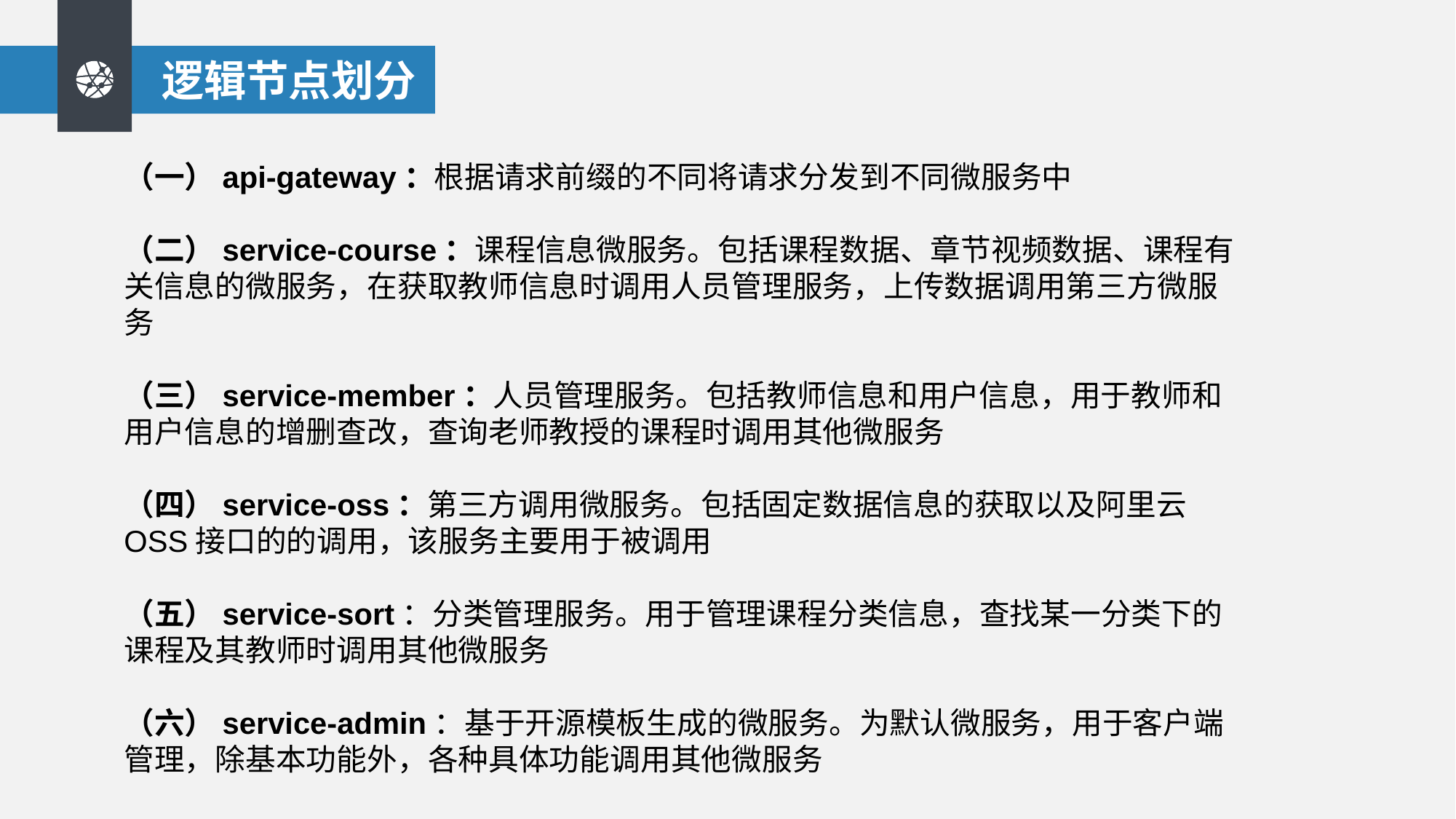

逻辑节点划分

（一）api-gateway：根据请求前缀的不同将请求分发到不同微服务中

（二）service-course：课程信息微服务。包括课程数据、章节视频数据、课程有关信息的微服务，在获取教师信息时调用人员管理服务，上传数据调用第三方微服务

（三）service-member：人员管理服务。包括教师信息和用户信息，用于教师和用户信息的增删查改，查询老师教授的课程时调用其他微服务

（四）service-oss：第三方调用微服务。包括固定数据信息的获取以及阿里云OSS接口的的调用，该服务主要用于被调用

（五）service-sort：分类管理服务。用于管理课程分类信息，查找某一分类下的课程及其教师时调用其他微服务

（六）service-admin：基于开源模板生成的微服务。为默认微服务，用于客户端管理，除基本功能外，各种具体功能调用其他微服务